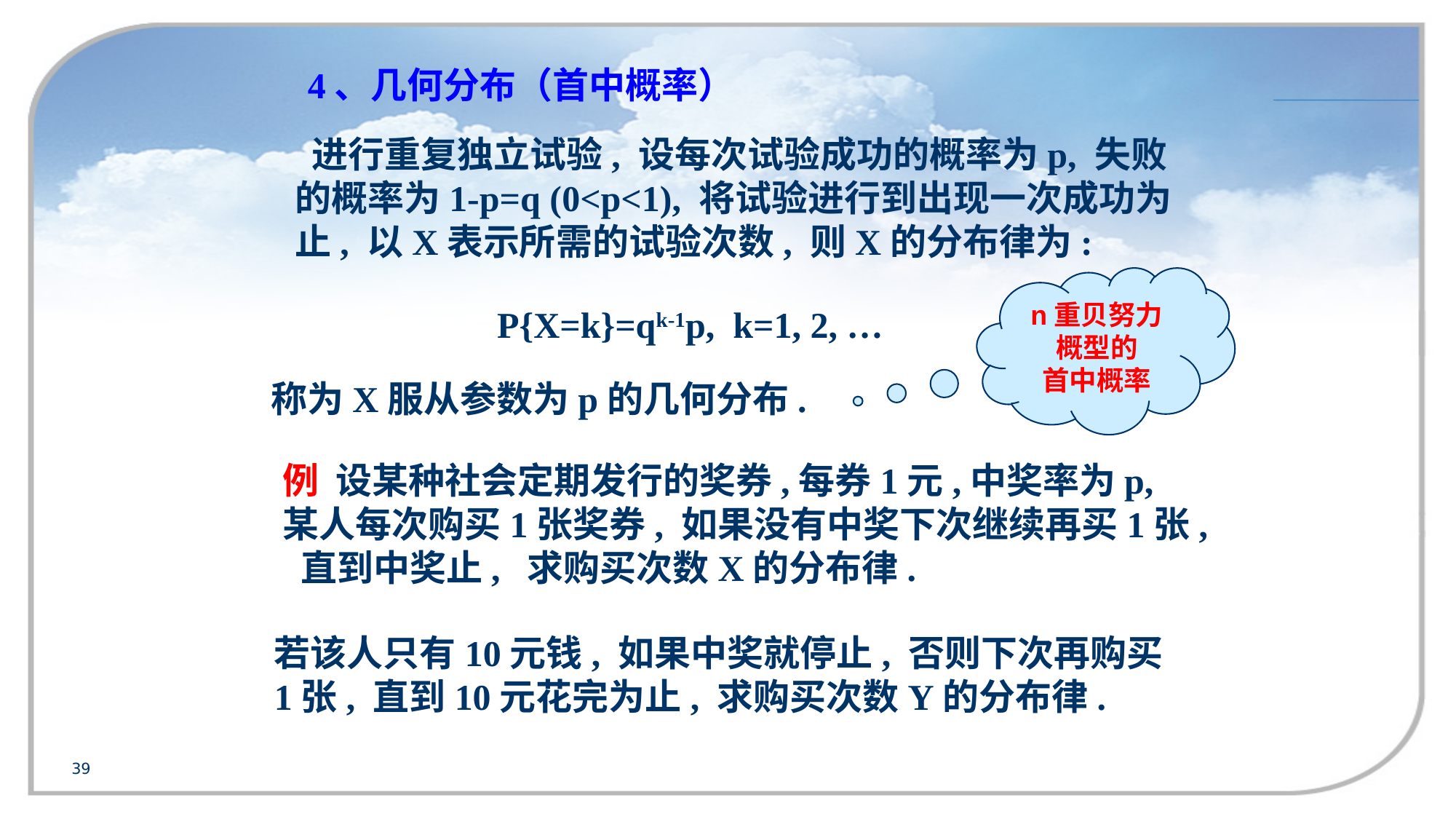

4、几何分布（首中概率）
 进行重复独立试验, 设每次试验成功的概率为p, 失败的概率为1-p=q (0<p<1), 将试验进行到出现一次成功为止, 以X表示所需的试验次数, 则X的分布律为:
 P{X=k}=qk-1p,  k=1, 2, …
称为X服从参数为p的几何分布.
n重贝努力
概型的
首中概率
例  设某种社会定期发行的奖券,每券1元,中奖率为p,  某人每次购买1张奖券, 如果没有中奖下次继续再买1张, 直到中奖止,  求购买次数X的分布律.
若该人只有10元钱, 如果中奖就停止, 否则下次再购买1张, 直到10元花完为止, 求购买次数Y的分布律.
39